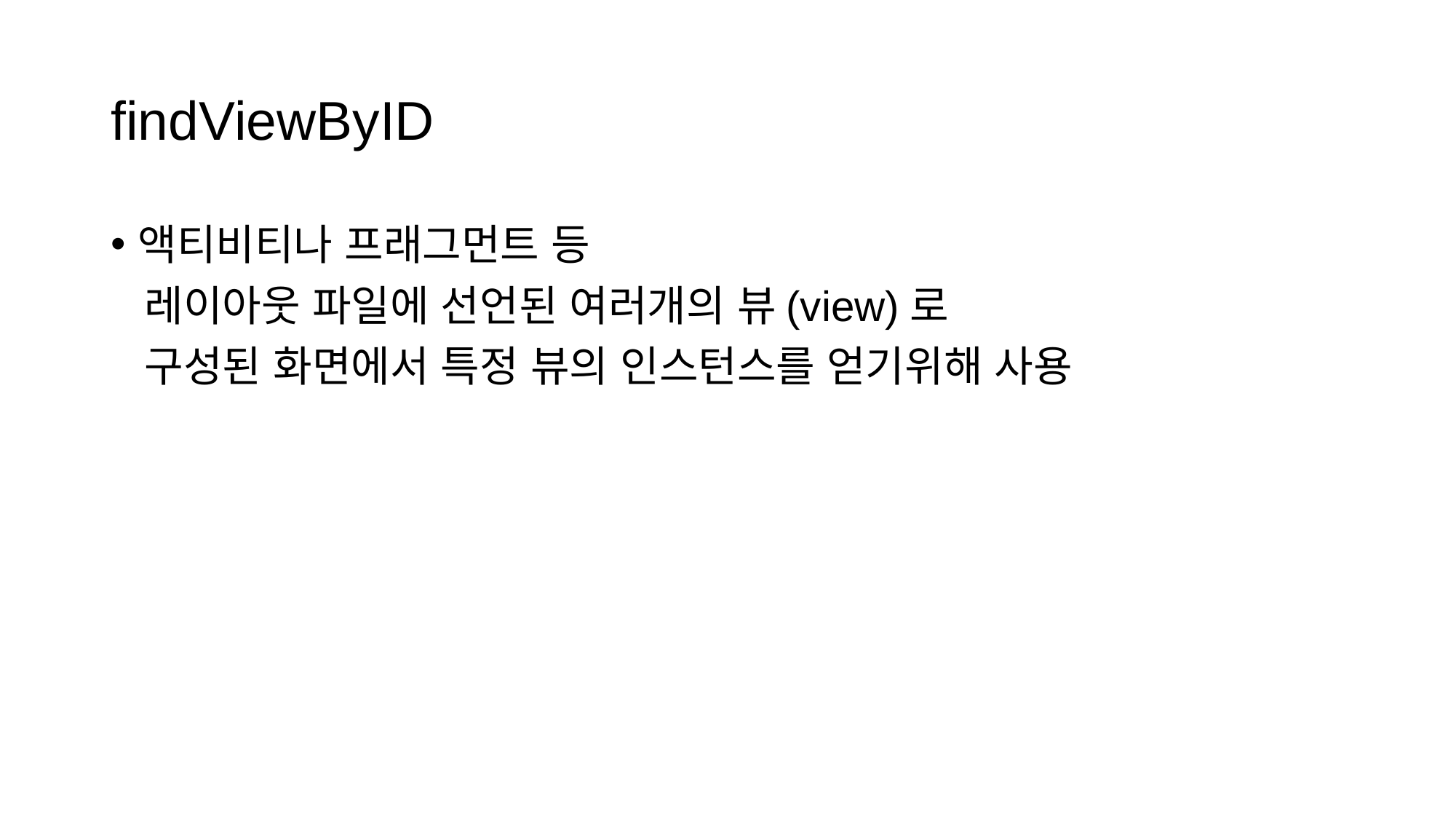

# findViewByID
액티비티나 프래그먼트 등
  레이아웃 파일에 선언된 여러개의 뷰(view)로
  구성된 화면에서 특정 뷰의 인스턴스를 얻기위해 사용